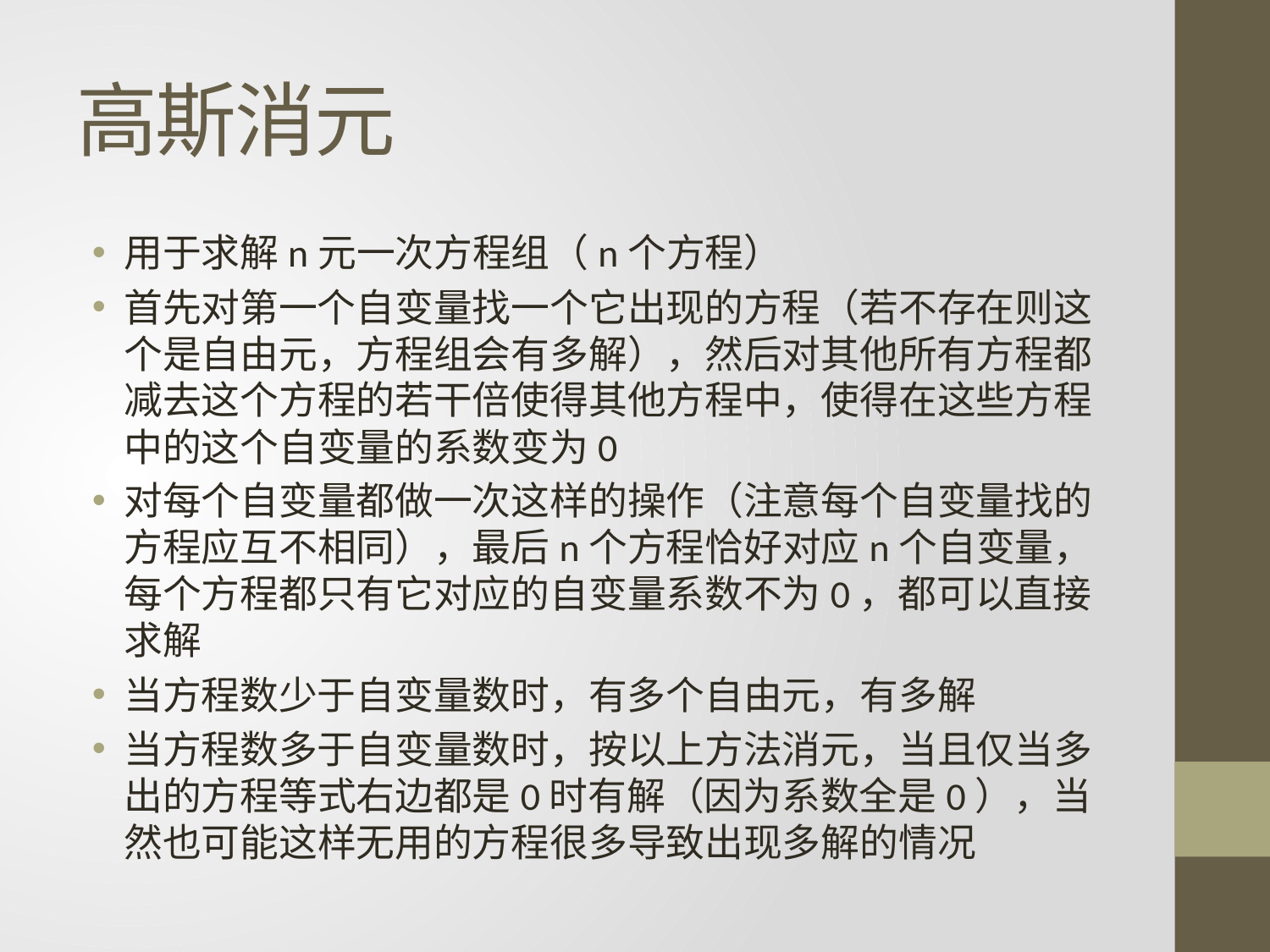

# 高斯消元
用于求解n元一次方程组（n个方程）
首先对第一个自变量找一个它出现的方程（若不存在则这个是自由元，方程组会有多解），然后对其他所有方程都减去这个方程的若干倍使得其他方程中，使得在这些方程中的这个自变量的系数变为0
对每个自变量都做一次这样的操作（注意每个自变量找的方程应互不相同），最后n个方程恰好对应n个自变量，每个方程都只有它对应的自变量系数不为0，都可以直接求解
当方程数少于自变量数时，有多个自由元，有多解
当方程数多于自变量数时，按以上方法消元，当且仅当多出的方程等式右边都是0时有解（因为系数全是0），当然也可能这样无用的方程很多导致出现多解的情况